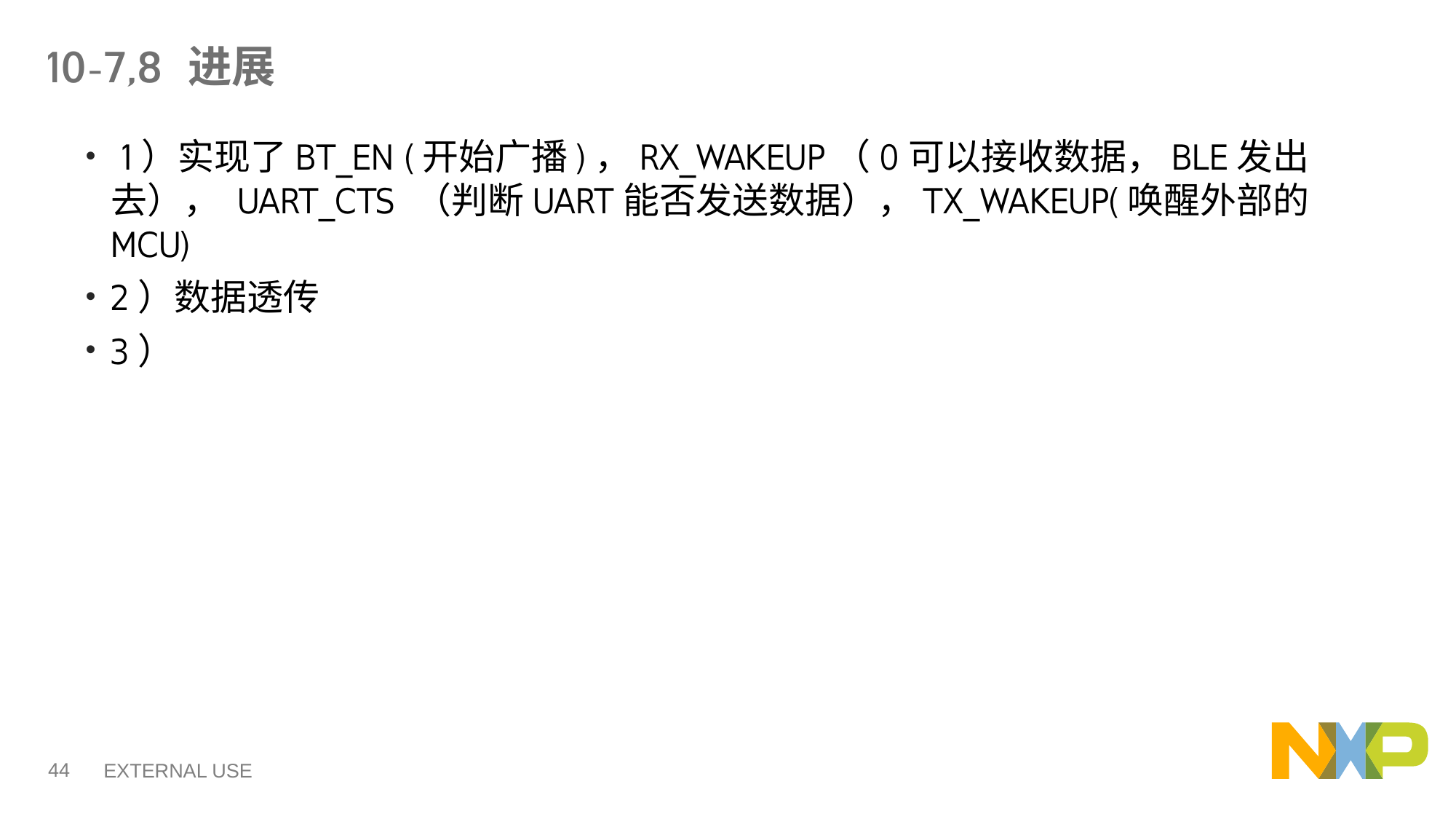

# 10-7,8 进展

 1）实现了BT_EN (开始广播)，RX_WAKEUP（0可以接收数据，BLE发出去）， UART_CTS （判断UART能否发送数据），TX_WAKEUP(唤醒外部的MCU)
2）数据透传
3）